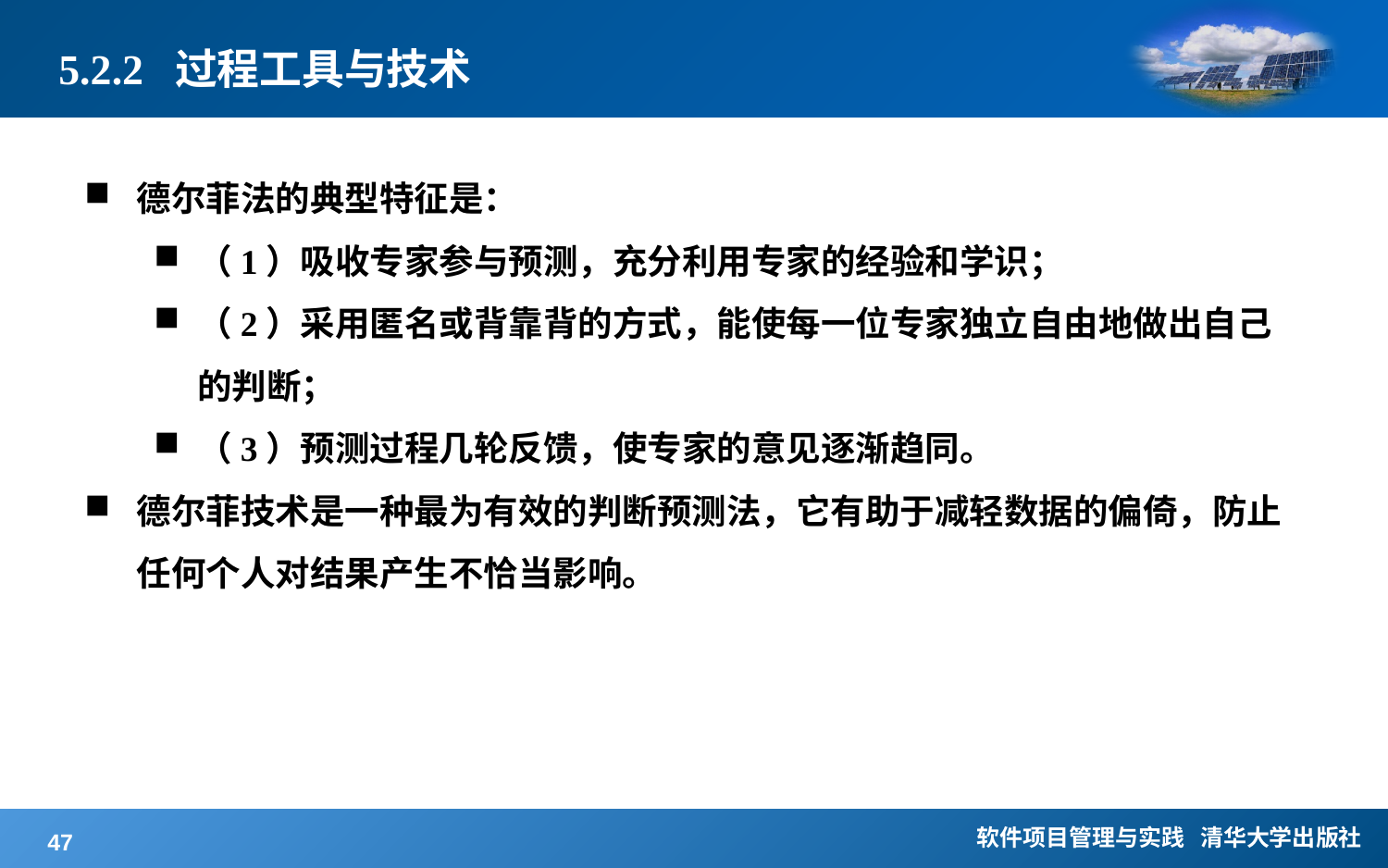

# 5.2.2  过程工具与技术
德尔菲法的典型特征是：
（1）吸收专家参与预测，充分利用专家的经验和学识；
（2）采用匿名或背靠背的方式，能使每一位专家独立自由地做出自己的判断；
（3）预测过程几轮反馈，使专家的意见逐渐趋同。
德尔菲技术是一种最为有效的判断预测法，它有助于减轻数据的偏倚，防止任何个人对结果产生不恰当影响。